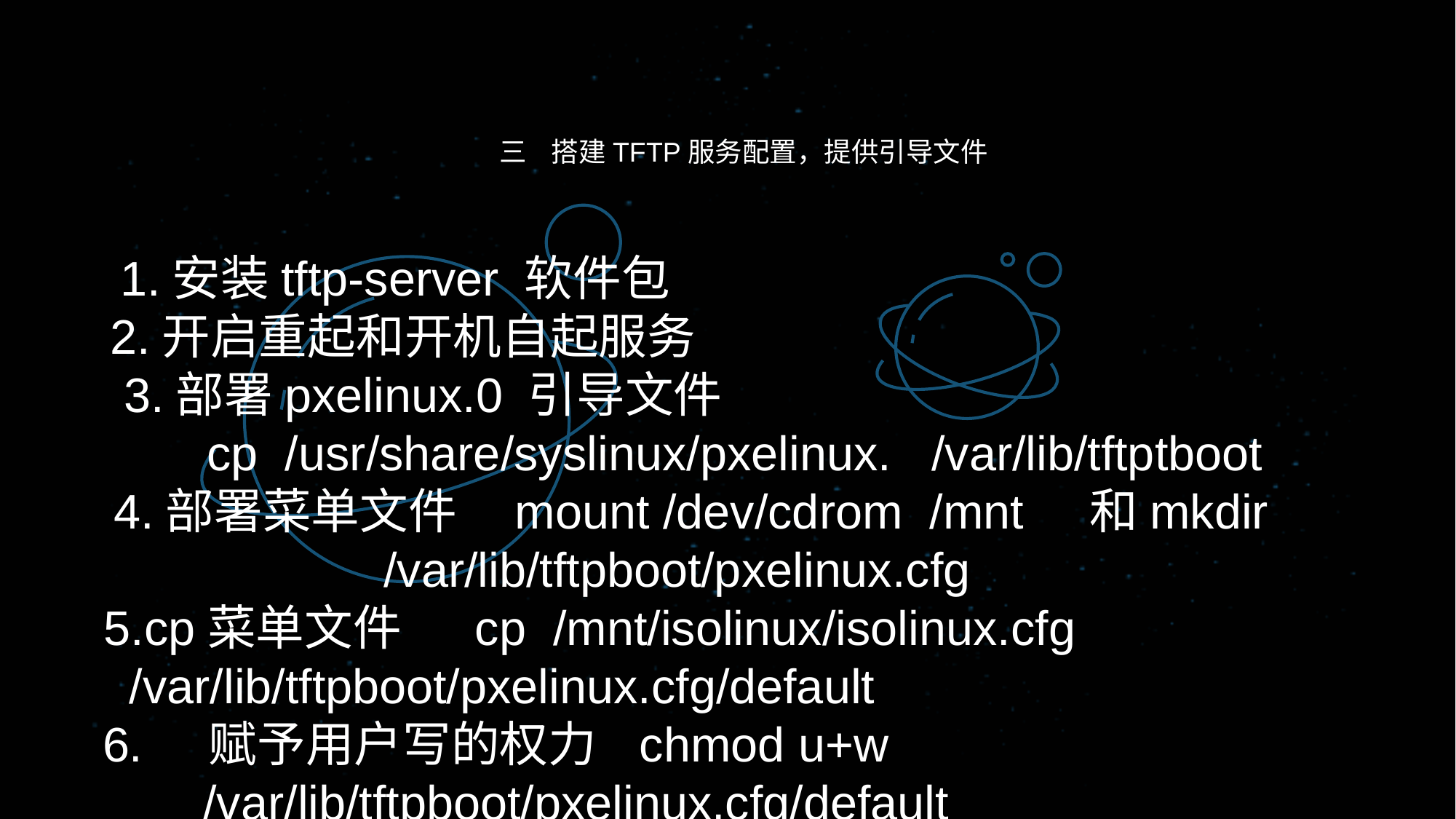

三    搭建TFTP服务配置，提供引导文件
1.安装tftp-server 软件包
2.开启重起和开机自起服务
   3.部署pxelinux.0 引导文件                                             cp  /usr/share/syslinux/pxelinux.   /var/lib/tftptboot
4.部署菜单文件   mount /dev/cdrom  /mnt    和mkdir   /var/lib/tftpboot/pxelinux.cfg
5.cp菜单文件    cp  /mnt/isolinux/isolinux.cfg                  /var/lib/tftpboot/pxelinux.cfg/default
6.    赋予用户写的权力  chmod u+w                                /var/lib/tftpboot/pxelinux.cfg/default